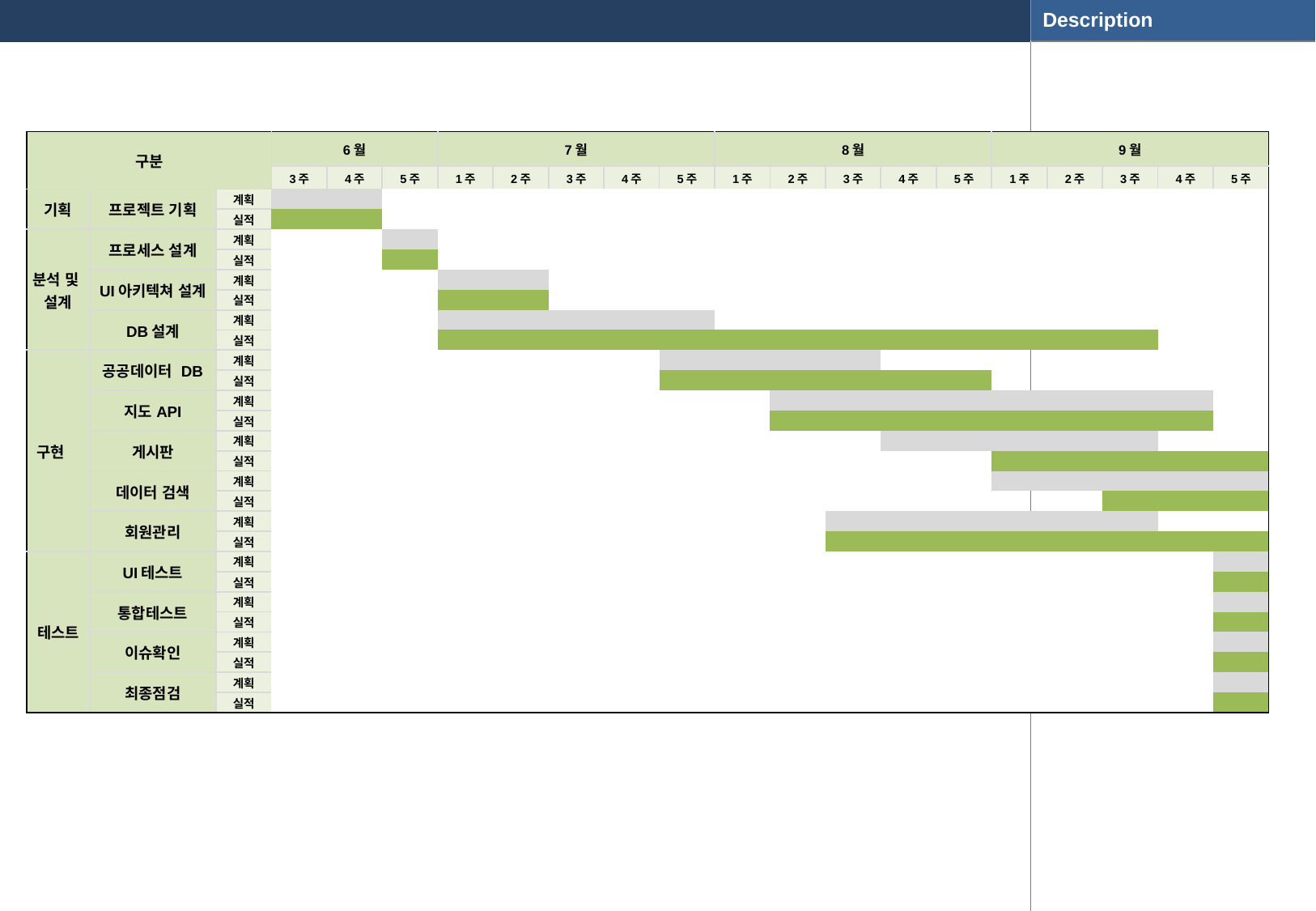

| 구분 |  |  | 6월 |  |  | 7월 |  |  |  |  | 8월 |  |  |  |  | 9월 |  |  |  |  |
| --- | --- | --- | --- | --- | --- | --- | --- | --- | --- | --- | --- | --- | --- | --- | --- | --- | --- | --- | --- | --- |
|  |  |  | 3주 | 4주 | 5주 | 1주 | 2주 | 3주 | 4주 | 5주 | 1주 | 2주 | 3주 | 4주 | 5주 | 1주 | 2주 | 3주 | 4주 | 5주 |
| 기획 | 프로젝트 기획 | 계획 |  |  |  |  |  |  |  |  |  |  |  |  |  |  |  |  |  |  |
|  |  | 실적 |  |  |  |  |  |  |  |  |  |  |  |  |  |  |  |  |  |  |
| 분석 및 설계 | 프로세스 설계 | 계획 |  |  |  |  |  |  |  |  |  |  |  |  |  |  |  |  |  |  |
|  |  | 실적 |  |  |  |  |  |  |  |  |  |  |  |  |  |  |  |  |  |  |
|  | UI아키텍쳐 설계 | 계획 |  |  |  |  |  |  |  |  |  |  |  |  |  |  |  |  |  |  |
|  |  | 실적 |  |  |  |  |  |  |  |  |  |  |  |  |  |  |  |  |  |  |
|  | DB설계 | 계획 |  |  |  |  |  |  |  |  |  |  |  |  |  |  |  |  |  |  |
|  |  | 실적 |  |  |  |  |  |  |  |  |  |  |  |  |  |  |  |  |  |  |
| 구현 | 공공데이터 DB | 계획 |  |  |  |  |  |  |  |  |  |  |  |  |  |  |  |  |  |  |
|  |  | 실적 |  |  |  |  |  |  |  |  |  |  |  |  |  |  |  |  |  |  |
|  | 지도API | 계획 |  |  |  |  |  |  |  |  |  |  |  |  |  |  |  |  |  |  |
|  |  | 실적 |  |  |  |  |  |  |  |  |  |  |  |  |  |  |  |  |  |  |
|  | 게시판 | 계획 |  |  |  |  |  |  |  |  |  |  |  |  |  |  |  |  |  |  |
|  |  | 실적 |  |  |  |  |  |  |  |  |  |  |  |  |  |  |  |  |  |  |
|  | 데이터 검색 | 계획 |  |  |  |  |  |  |  |  |  |  |  |  |  |  |  |  |  |  |
|  |  | 실적 |  |  |  |  |  |  |  |  |  |  |  |  |  |  |  |  |  |  |
|  | 회원관리 | 계획 |  |  |  |  |  |  |  |  |  |  |  |  |  |  |  |  |  |  |
|  |  | 실적 |  |  |  |  |  |  |  |  |  |  |  |  |  |  |  |  |  |  |
| 테스트 | UI테스트 | 계획 |  |  |  |  |  |  |  |  |  |  |  |  |  |  |  |  |  |  |
|  |  | 실적 |  |  |  |  |  |  |  |  |  |  |  |  |  |  |  |  |  |  |
|  | 통합테스트 | 계획 |  |  |  |  |  |  |  |  |  |  |  |  |  |  |  |  |  |  |
|  |  | 실적 |  |  |  |  |  |  |  |  |  |  |  |  |  |  |  |  |  |  |
|  | 이슈확인 | 계획 |  |  |  |  |  |  |  |  |  |  |  |  |  |  |  |  |  |  |
|  |  | 실적 |  |  |  |  |  |  |  |  |  |  |  |  |  |  |  |  |  |  |
|  | 최종점검 | 계획 |  |  |  |  |  |  |  |  |  |  |  |  |  |  |  |  |  |  |
|  |  | 실적 |  |  |  |  |  |  |  |  |  |  |  |  |  |  |  |  |  |  |